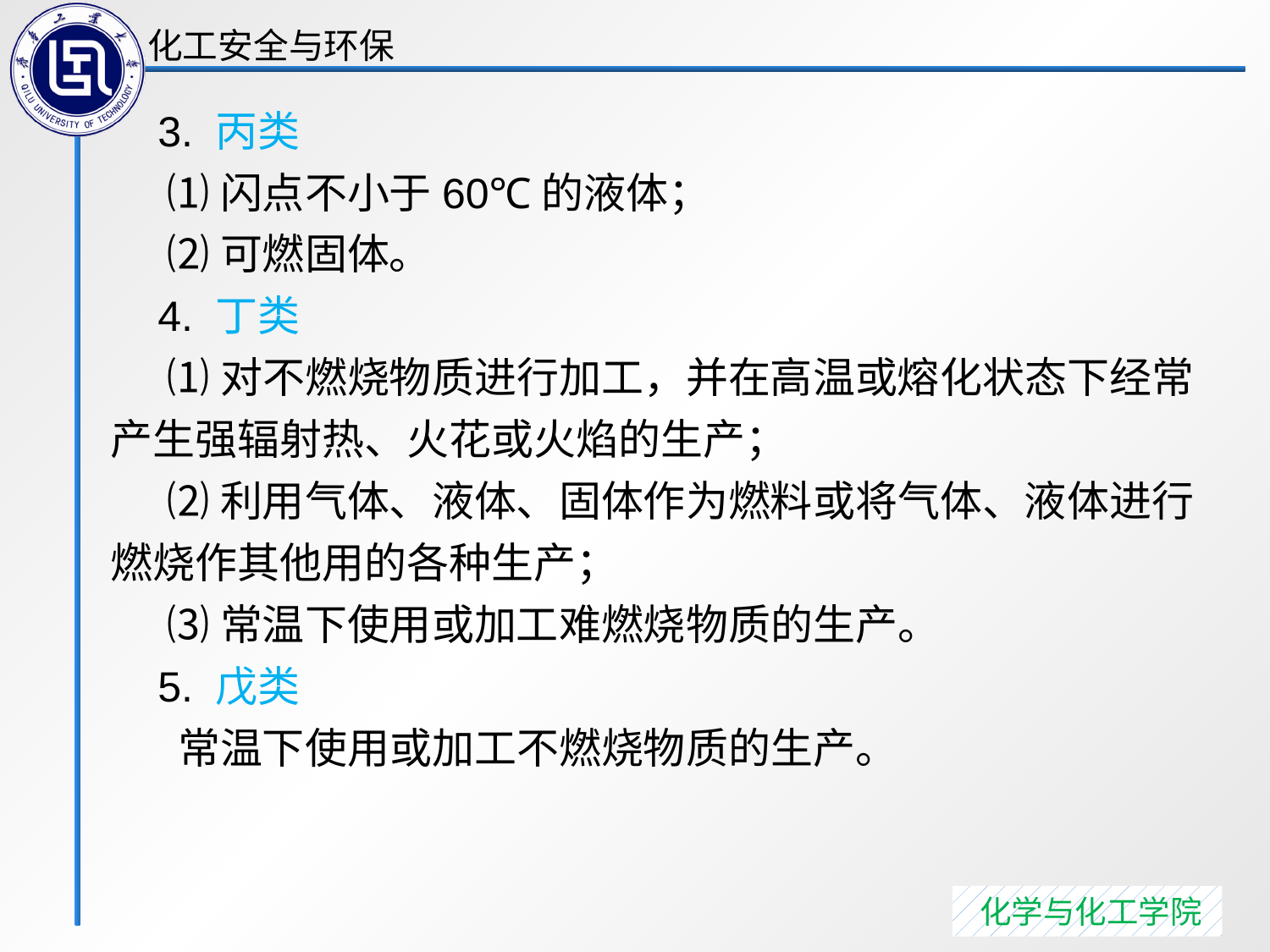

3. 丙类
      ⑴闪点不小于60℃的液体；
      ⑵可燃固体。
    4. 丁类
      ⑴对不燃烧物质进行加工，并在高温或熔化状态下经常产生强辐射热、火花或火焰的生产；
      ⑵利用气体、液体、固体作为燃料或将气体、液体进行燃烧作其他用的各种生产；
      ⑶常温下使用或加工难燃烧物质的生产。
    5. 戊类
      常温下使用或加工不燃烧物质的生产。